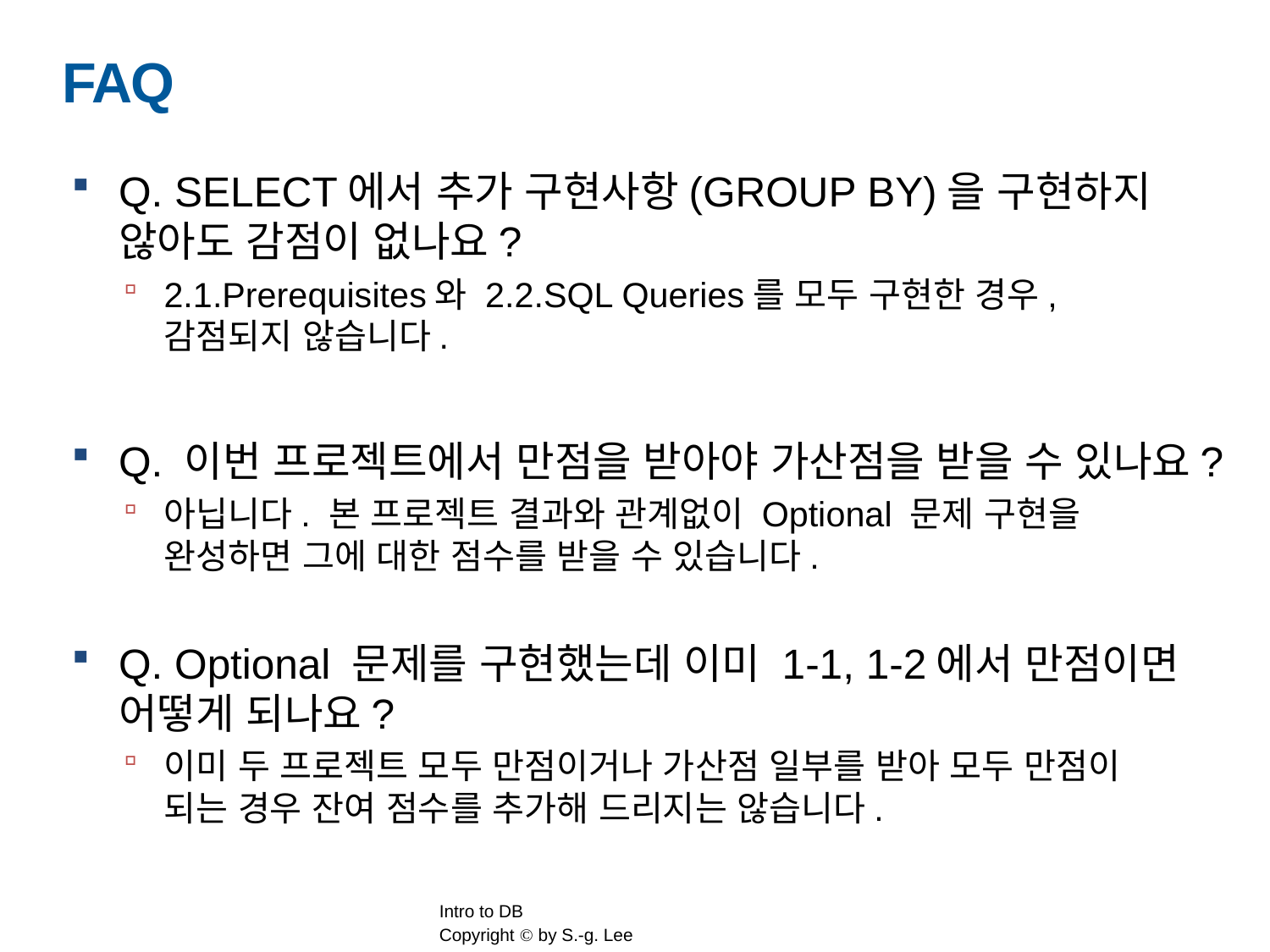

# FAQ
Q. SELECT에서 추가 구현사항(GROUP BY)을 구현하지 않아도 감점이 없나요?
2.1.Prerequisites와 2.2.SQL Queries를 모두 구현한 경우, 감점되지 않습니다.

Q. 이번 프로젝트에서 만점을 받아야 가산점을 받을 수 있나요?
아닙니다. 본 프로젝트 결과와 관계없이 Optional 문제 구현을 완성하면 그에 대한 점수를 받을 수 있습니다.

Q. Optional 문제를 구현했는데 이미 1-1, 1-2에서 만점이면 어떻게 되나요?
이미 두 프로젝트 모두 만점이거나 가산점 일부를 받아 모두 만점이 되는 경우 잔여 점수를 추가해 드리지는 않습니다.